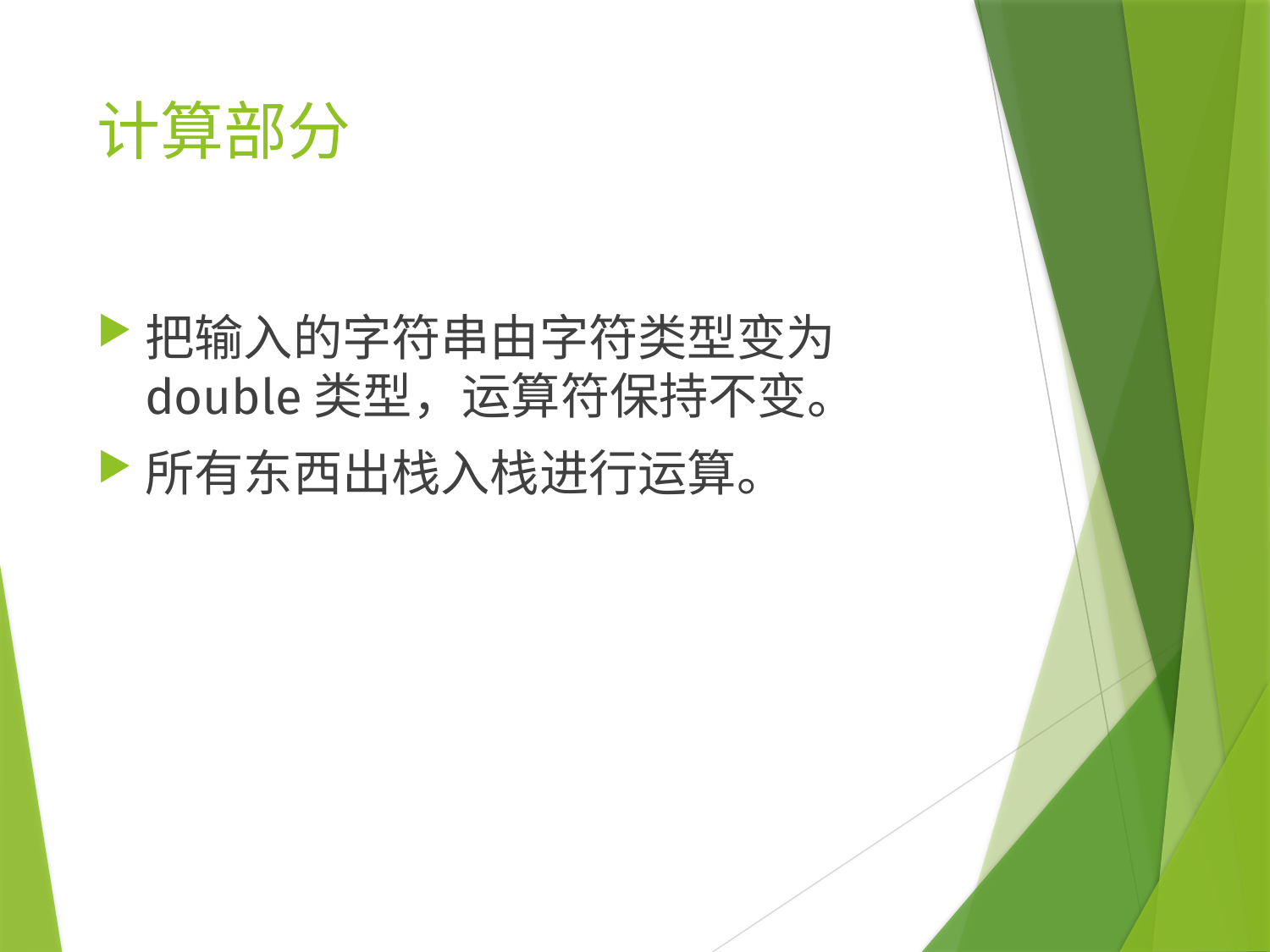

# 计算部分
把输入的字符串由字符类型变为double类型，运算符保持不变。
所有东西出栈入栈进行运算。